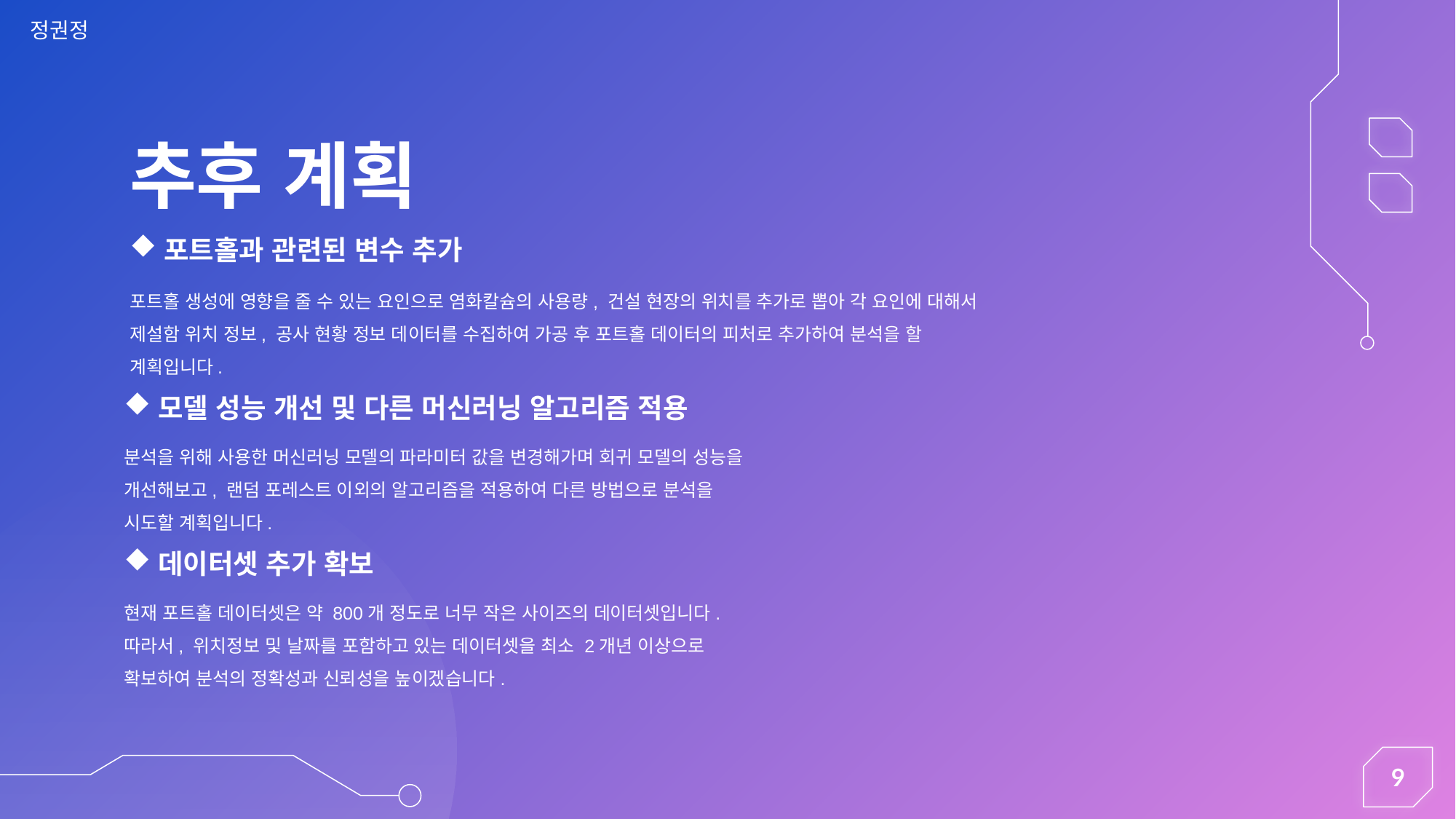

추후 계획

포트홀과 관련된 변수 추가
포트홀 생성에 영향을 줄 수 있는 요인으로 염화칼슘의 사용량, 건설 현장의 위치를 추가로 뽑아 각 요인에 대해서 제설함 위치 정보, 공사 현황 정보 데이터를 수집하여 가공 후 포트홀 데이터의 피처로 추가하여 분석을 할 계획입니다.
모델 성능 개선 및 다른 머신러닝 알고리즘 적용
분석을 위해 사용한 머신러닝 모델의 파라미터 값을 변경해가며 회귀 모델의 성능을 개선해보고, 랜덤 포레스트 이외의 알고리즘을 적용하여 다른 방법으로 분석을 시도할 계획입니다.

데이터셋 추가 확보
현재 포트홀 데이터셋은 약 800개 정도로 너무 작은 사이즈의 데이터셋입니다. 따라서, 위치정보 및 날짜를 포함하고 있는 데이터셋을 최소 2개년 이상으로 확보하여 분석의 정확성과 신뢰성을 높이겠습니다.